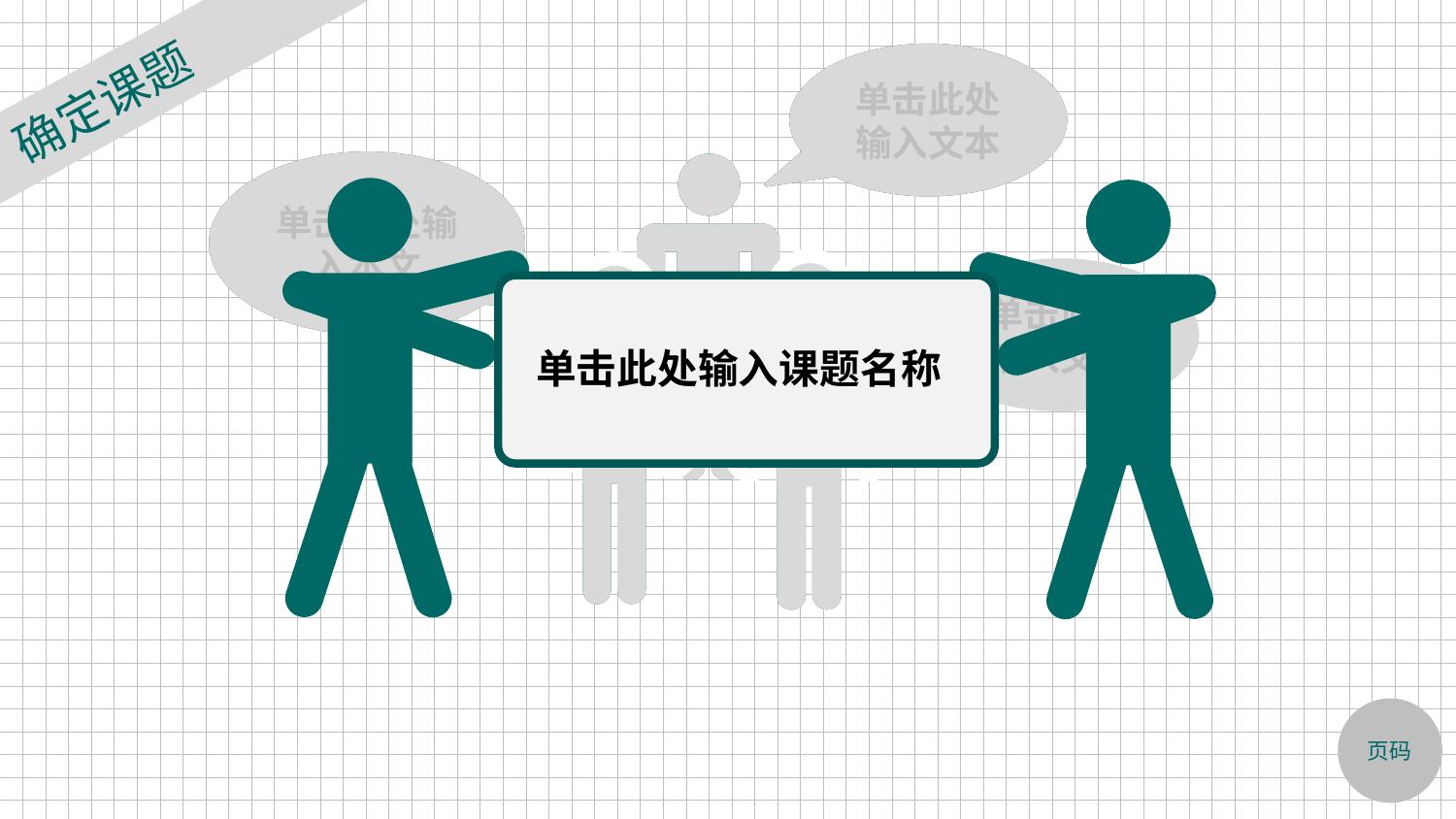

确定课题
单击此处输入文本
单击此处输入本文

单击此处输入文本
单击此处输入文本
单击此处输入文本

单击此处输入文本

单击此处输入课题名称
页码